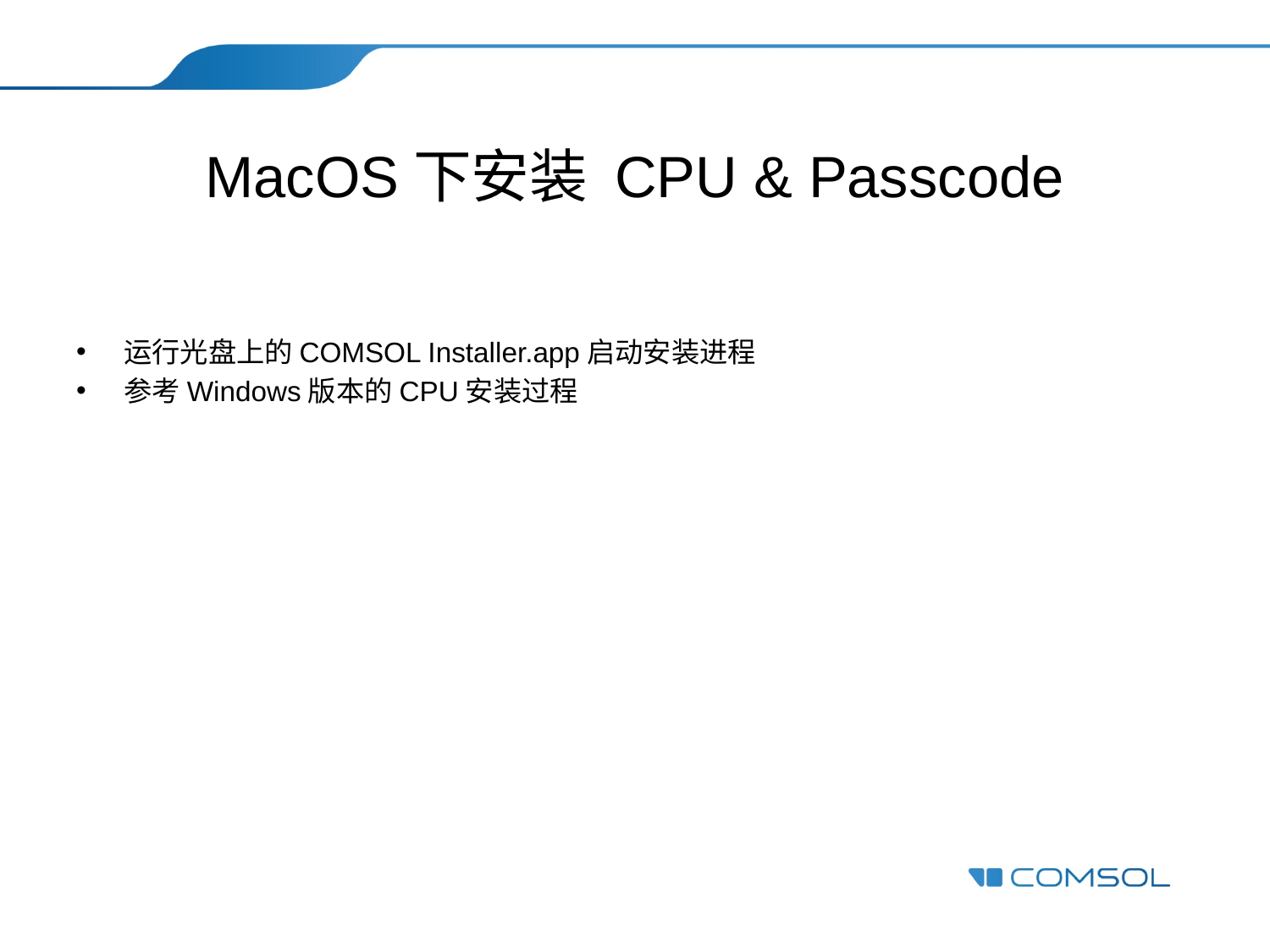

# MacOS下安装 CPU & Passcode
运行光盘上的COMSOL Installer.app启动安装进程
参考Windows版本的CPU安装过程